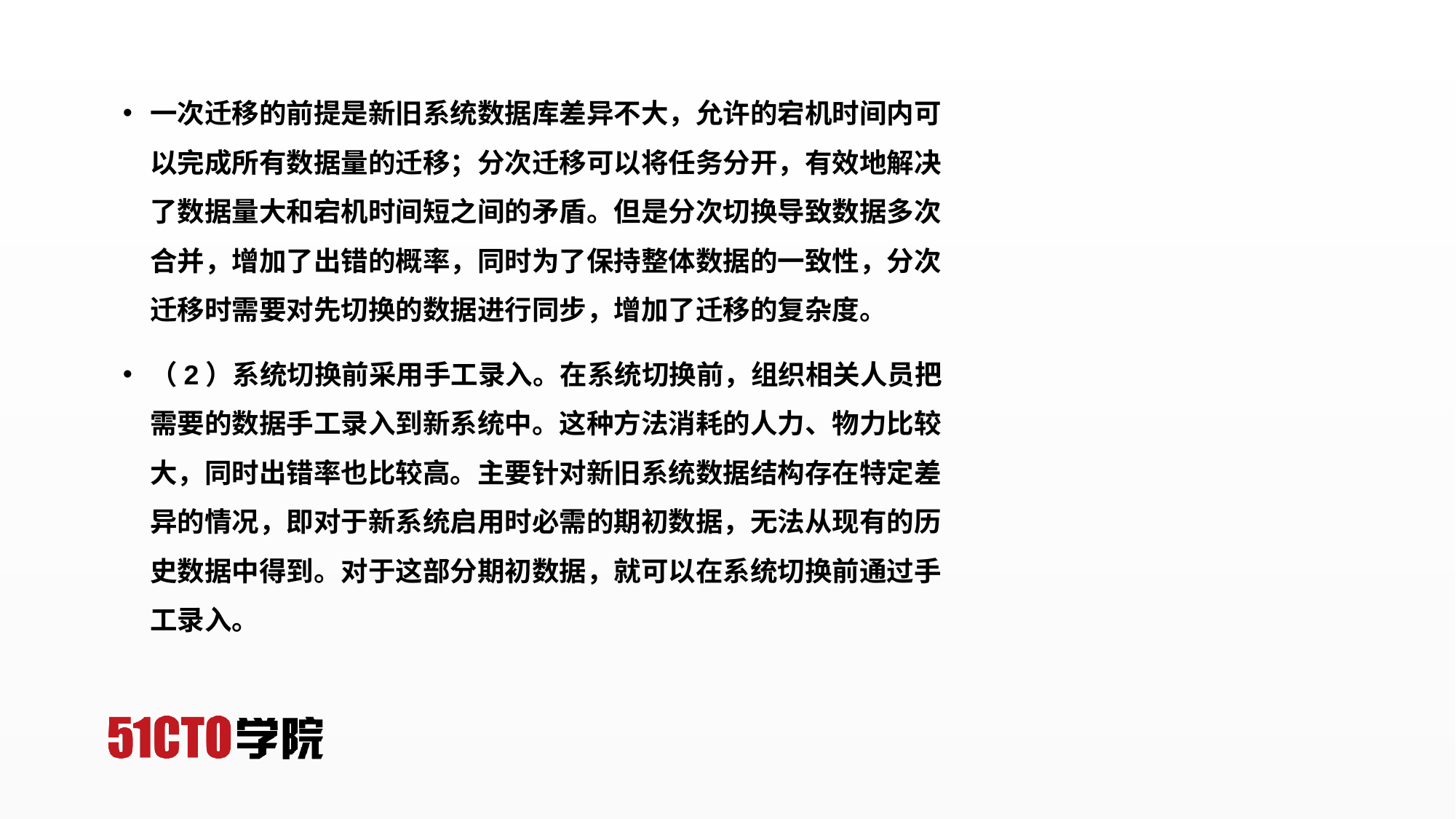

一次迁移的前提是新旧系统数据库差异不大，允许的宕机时间内可以完成所有数据量的迁移；分次迁移可以将任务分开，有效地解决了数据量大和宕机时间短之间的矛盾。但是分次切换导致数据多次合并，增加了出错的概率，同时为了保持整体数据的一致性，分次迁移时需要对先切换的数据进行同步，增加了迁移的复杂度。
（2）系统切换前采用手工录入。在系统切换前，组织相关人员把需要的数据手工录入到新系统中。这种方法消耗的人力、物力比较大，同时出错率也比较高。主要针对新旧系统数据结构存在特定差异的情况，即对于新系统启用时必需的期初数据，无法从现有的历史数据中得到。对于这部分期初数据，就可以在系统切换前通过手工录入。